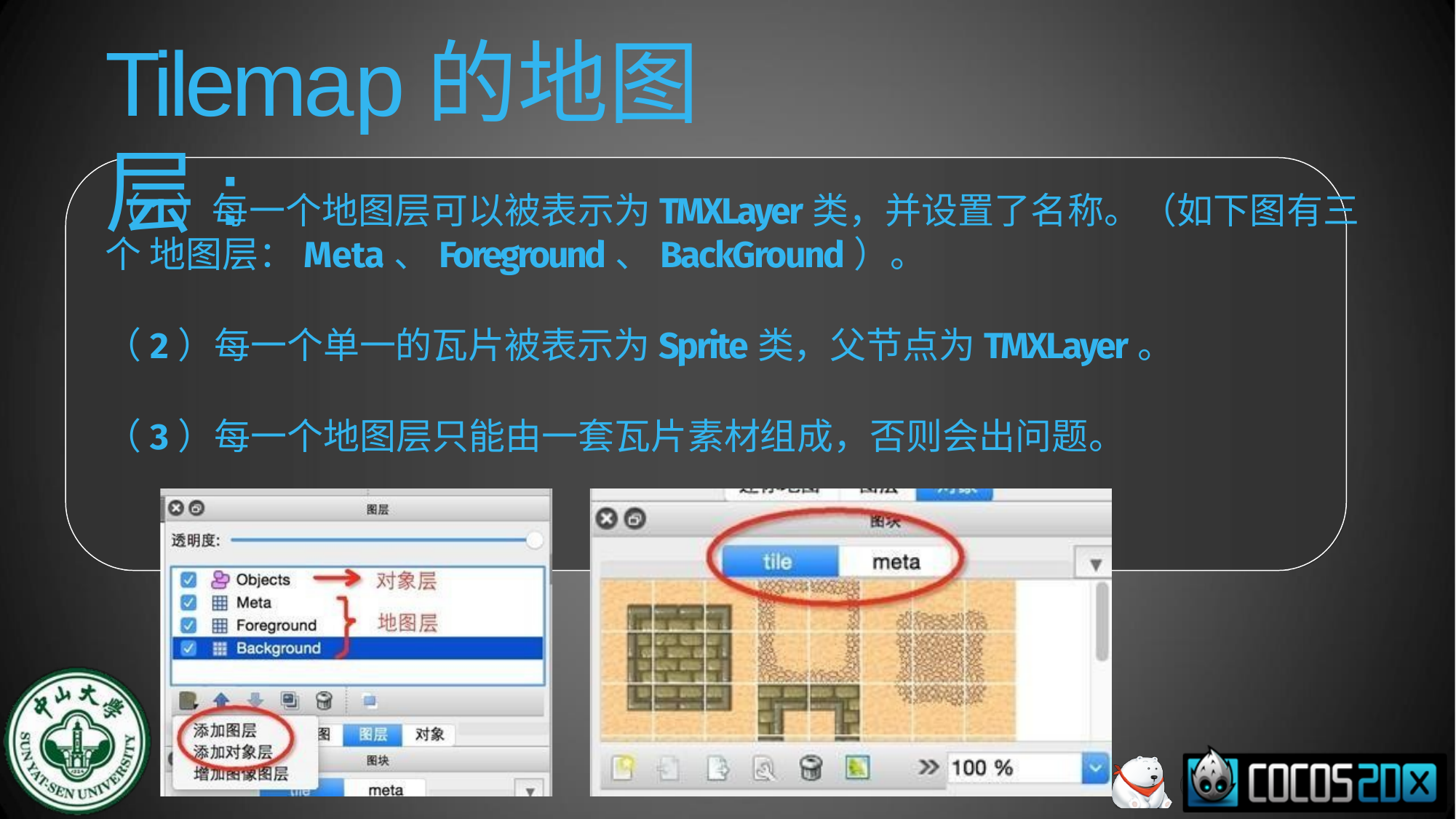

# Tilemap的地图层:

（1）每一个地图层可以被表示为TMXLayer类，并设置了名称。（如下图有三个 地图层：Meta、Foreground、BackGround）。

（2）每一个单一的瓦片被表示为Sprite类，父节点为TMXLayer。

（3）每一个地图层只能由一套瓦片素材组成，否则会出问题。